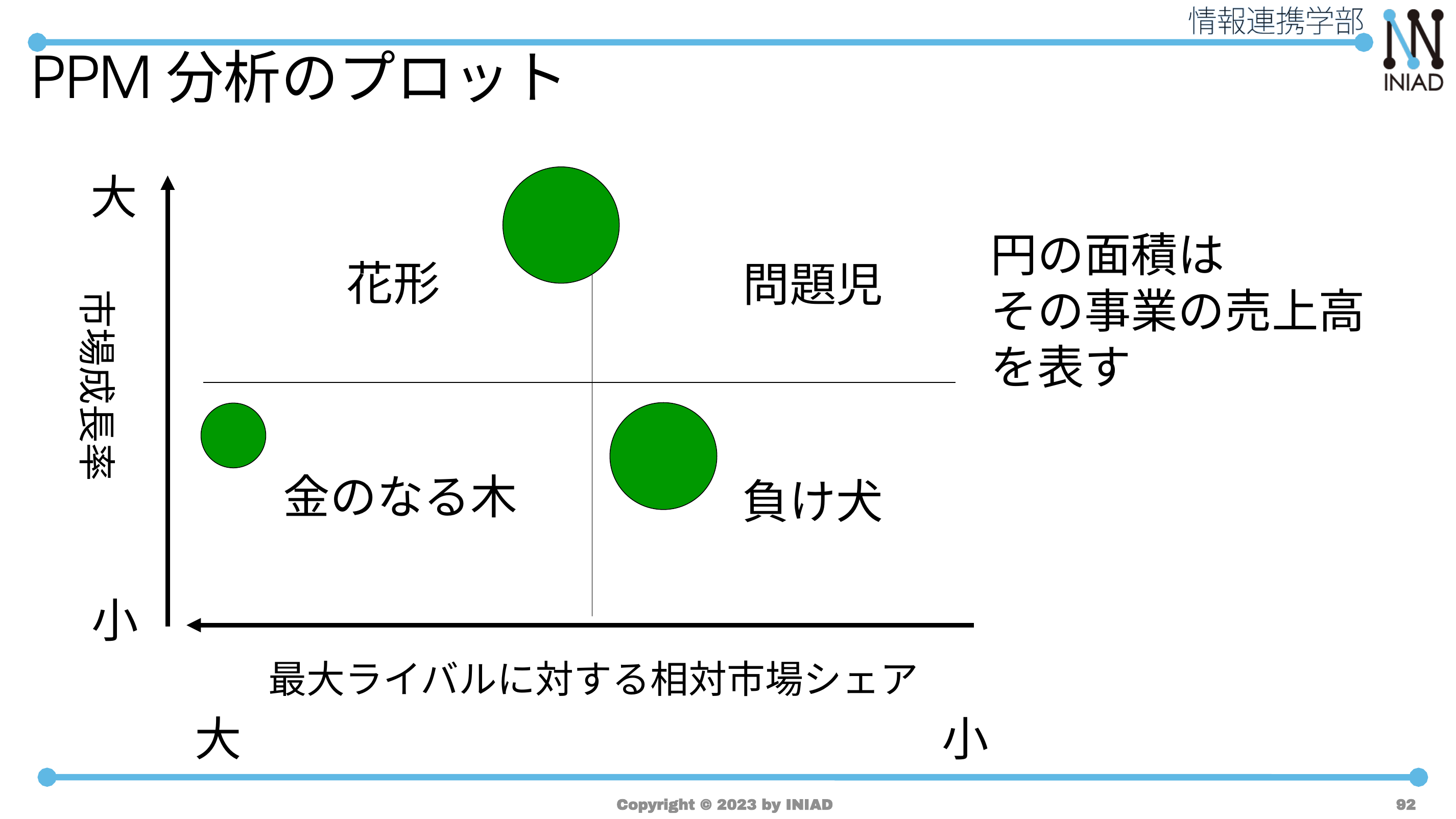

# PPM分析のプロット
大

円の面積は
その事業の売上高を表す
花形
問題児
市場成長率

金のなる木
負け犬
小
最大ライバルに対する相対市場シェア
大
小
Copyright © 2023 by INIAD
92